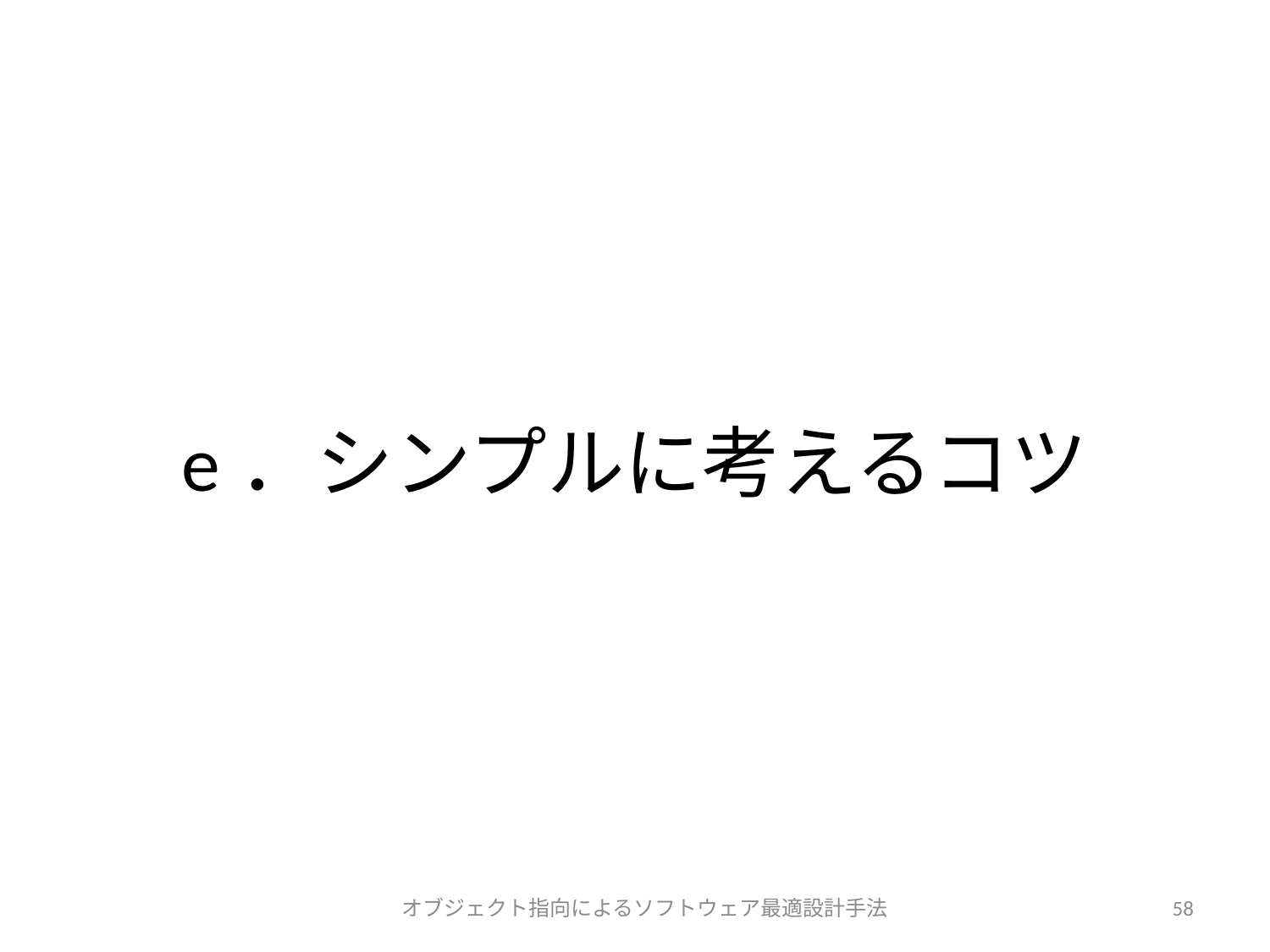

# e．シンプルに考えるコツ
オブジェクト指向によるソフトウェア最適設計手法
58